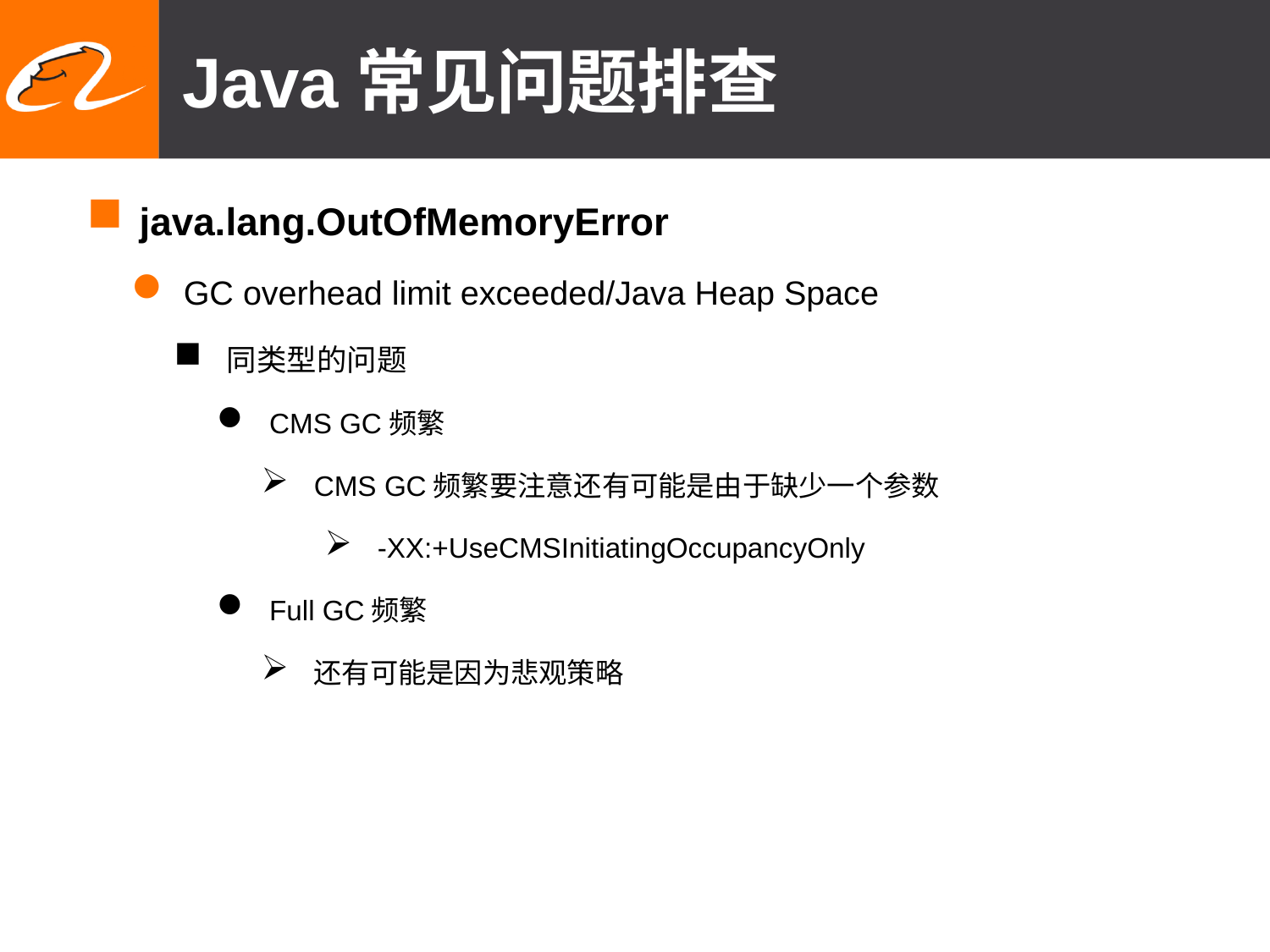

# Java常见问题排查
java.lang.OutOfMemoryError
GC overhead limit exceeded/Java Heap Space
同类型的问题
CMS GC频繁
CMS GC频繁要注意还有可能是由于缺少一个参数
-XX:+UseCMSInitiatingOccupancyOnly
Full GC频繁
还有可能是因为悲观策略